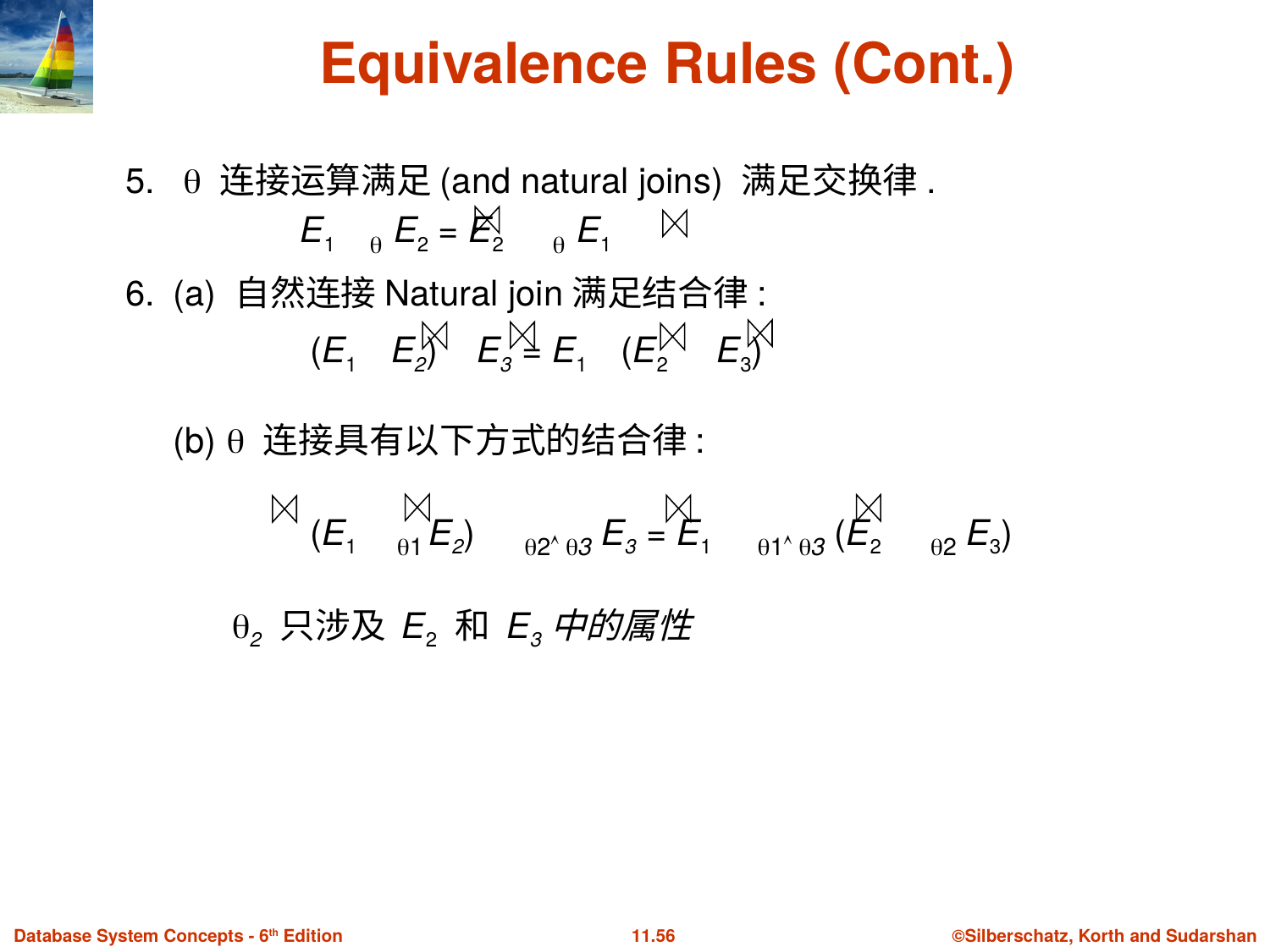

# Equivalence Rules (Cont.)
5.	 θ 连接运算满足(and natural joins) 满足交换律.
	E1      θ  E2 = E2     θ  E1
6.	(a) 自然连接Natural join满足结合律:
		 (E1      E2)    E3 = E1      (E2     E3)
(b) θ 连接具有以下方式的结合律:
	 (E1       θ1 E2)     θ2∧ θ3 E3 = E1        θ1∧ θ3 (E2     θ2 E3)
      θ2 只涉及 E2 和 E3中的属性